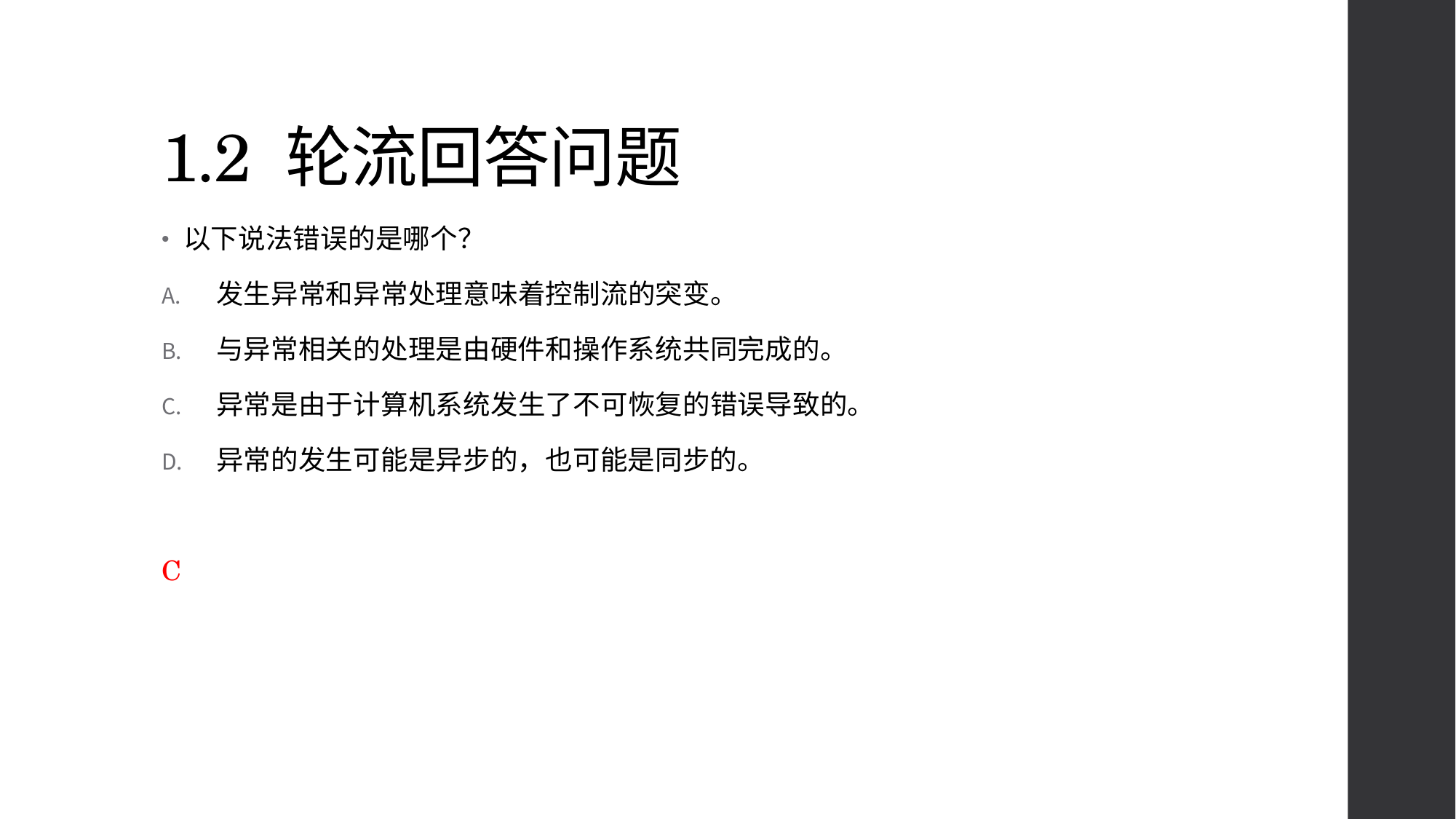

# 1.2 轮流回答问题
以下说法错误的是哪个？
发生异常和异常处理意味着控制流的突变。
与异常相关的处理是由硬件和操作系统共同完成的。
异常是由于计算机系统发生了不可恢复的错误导致的。
异常的发生可能是异步的，也可能是同步的。

C